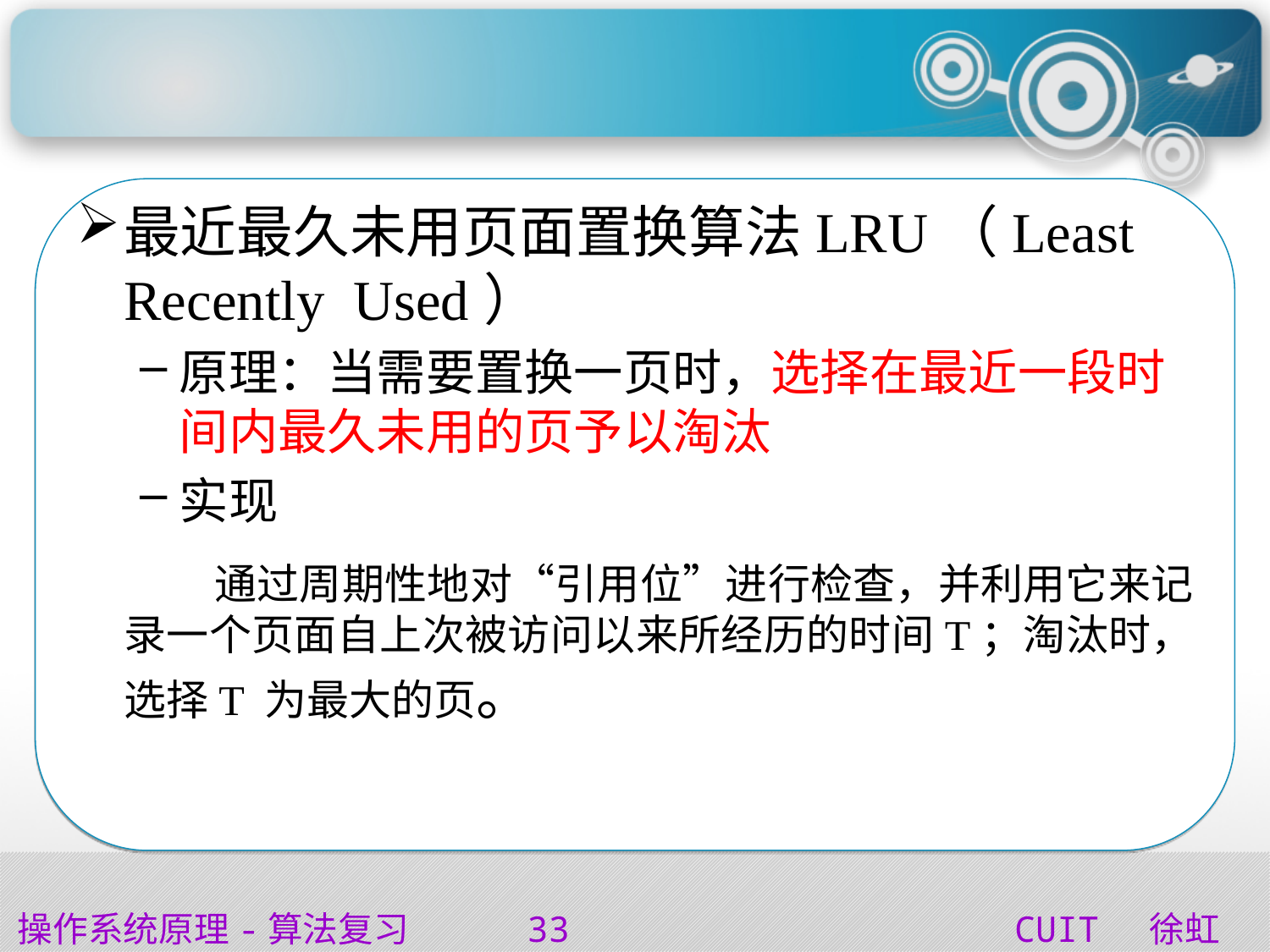

#
最近最久未用页面置换算法LRU（Least  Recently  Used）
原理：当需要置换一页时，选择在最近一段时间内最久未用的页予以淘汰
实现
             通过周期性地对“引用位”进行检查，并利用它来记录一个页面自上次被访问以来所经历的时间T；淘汰时，选择T 为最大的页。